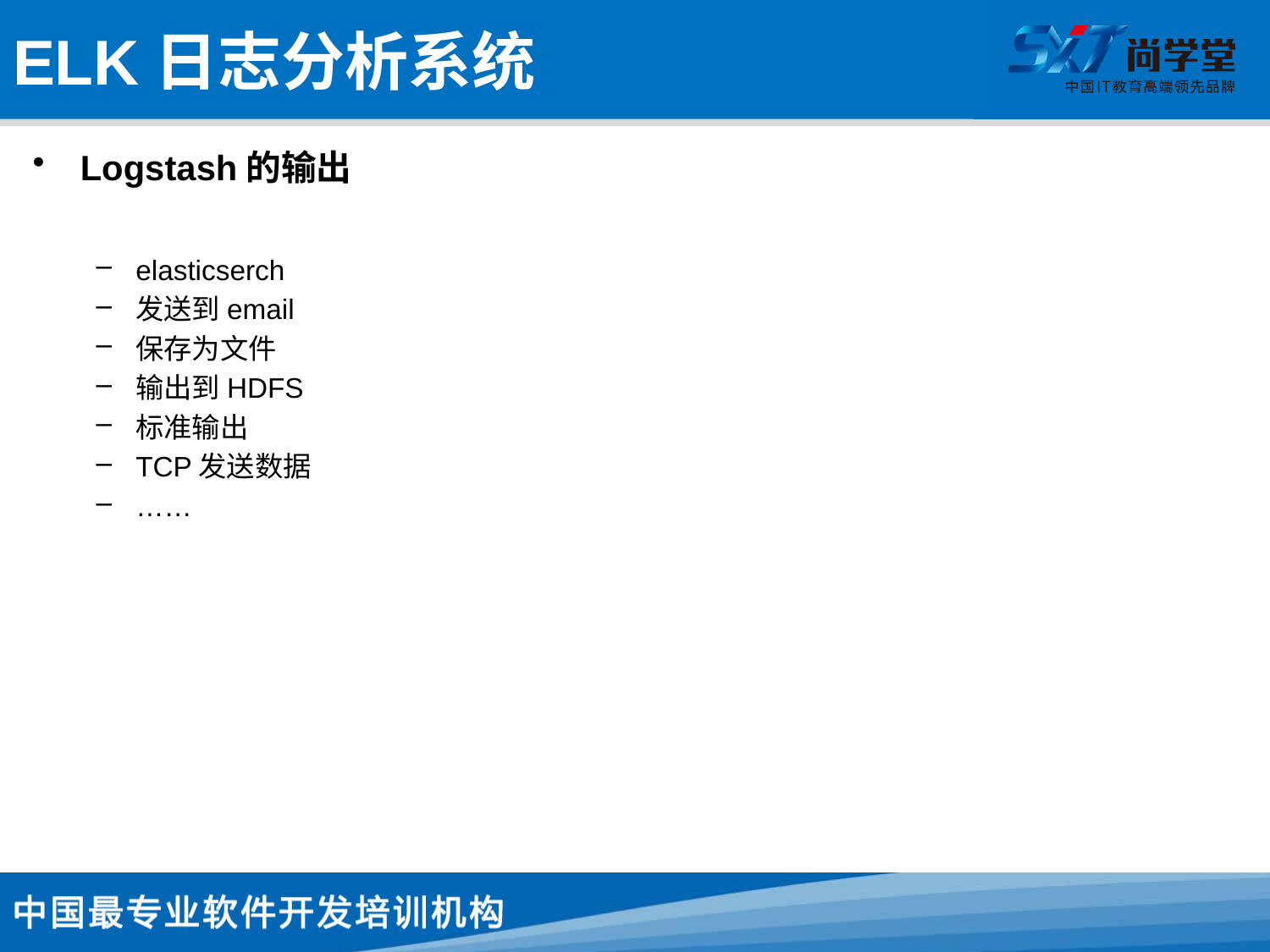

# ELK日志分析系统
Logstash的输出

elasticserch
发送到email
保存为文件
输出到HDFS
标准输出
TCP发送数据
……